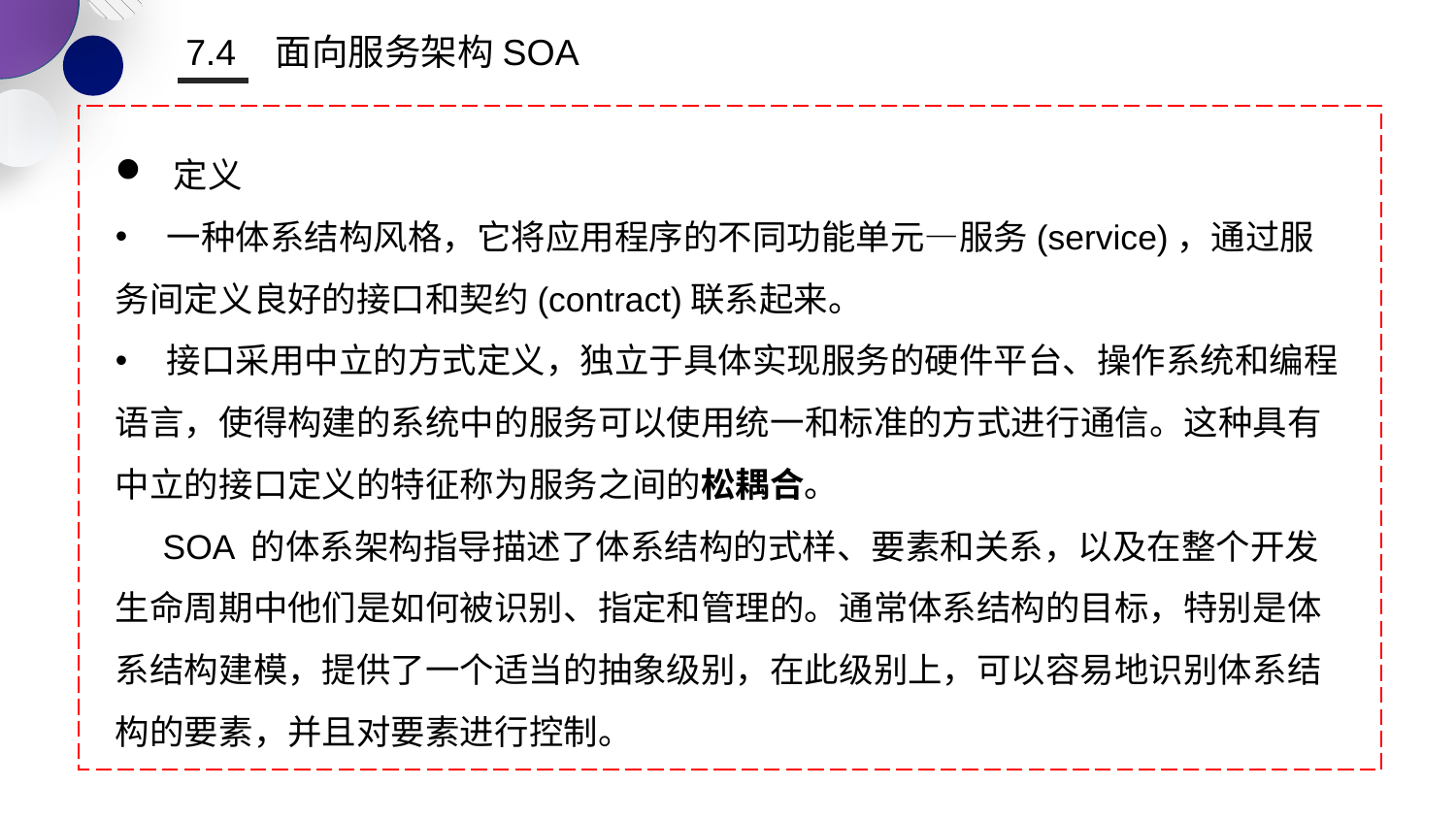

7.4   面向服务架构SOA

  定义
    一种体系结构风格，它将应用程序的不同功能单元—服务(service)，通过服务间定义良好的接口和契约(contract)联系起来。
    接口采用中立的方式定义，独立于具体实现服务的硬件平台、操作系统和编程语言，使得构建的系统中的服务可以使用统一和标准的方式进行通信。这种具有中立的接口定义的特征称为服务之间的松耦合。
     SOA 的体系架构指导描述了体系结构的式样、要素和关系，以及在整个开发生命周期中他们是如何被识别、指定和管理的。通常体系结构的目标，特别是体系结构建模，提供了一个适当的抽象级别，在此级别上，可以容易地识别体系结构的要素，并且对要素进行控制。